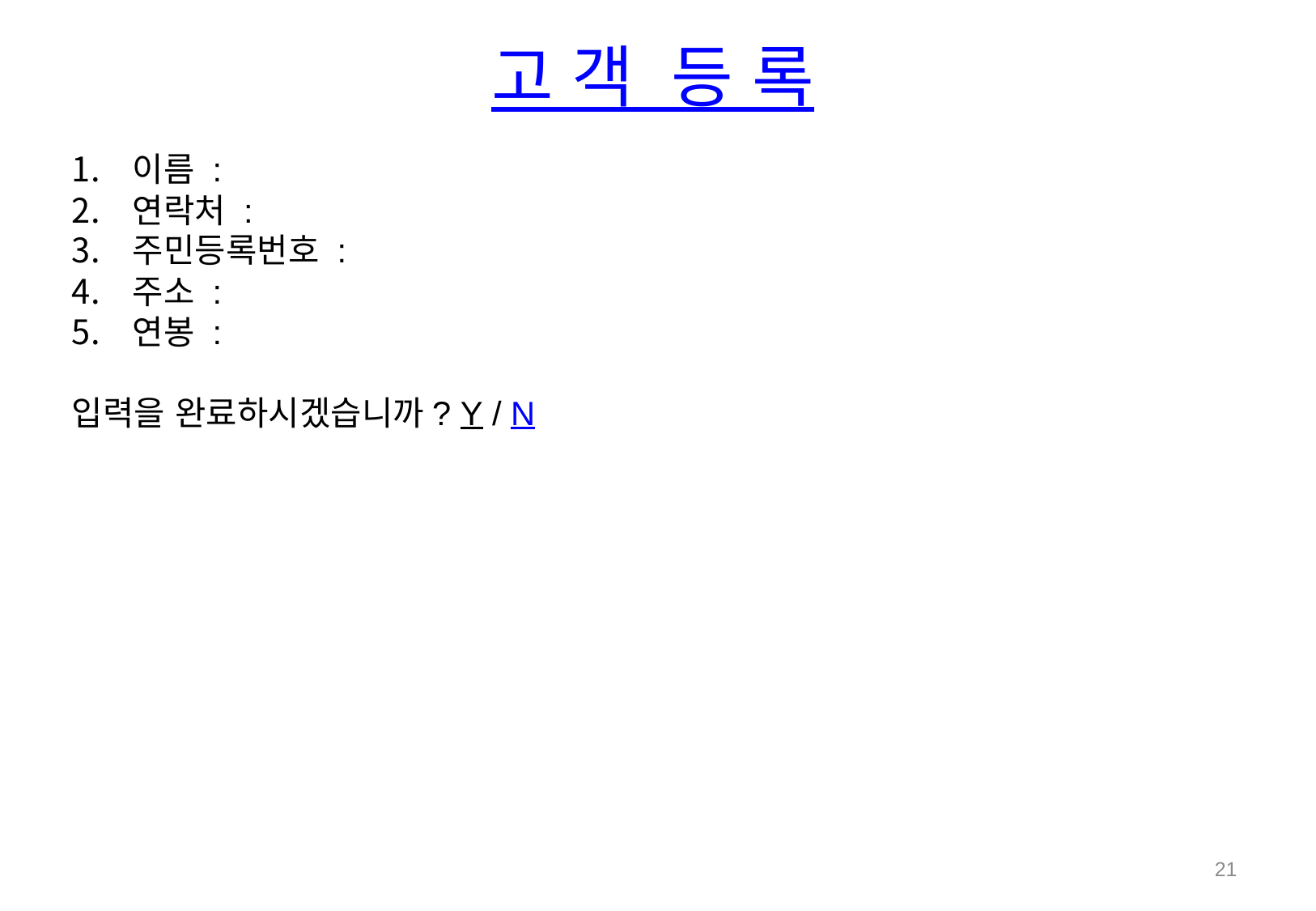

고 객  등 록
이름 :
연락처 :
주민등록번호 :
주소 :
연봉 :

입력을 완료하시겠습니까? Y / N

21